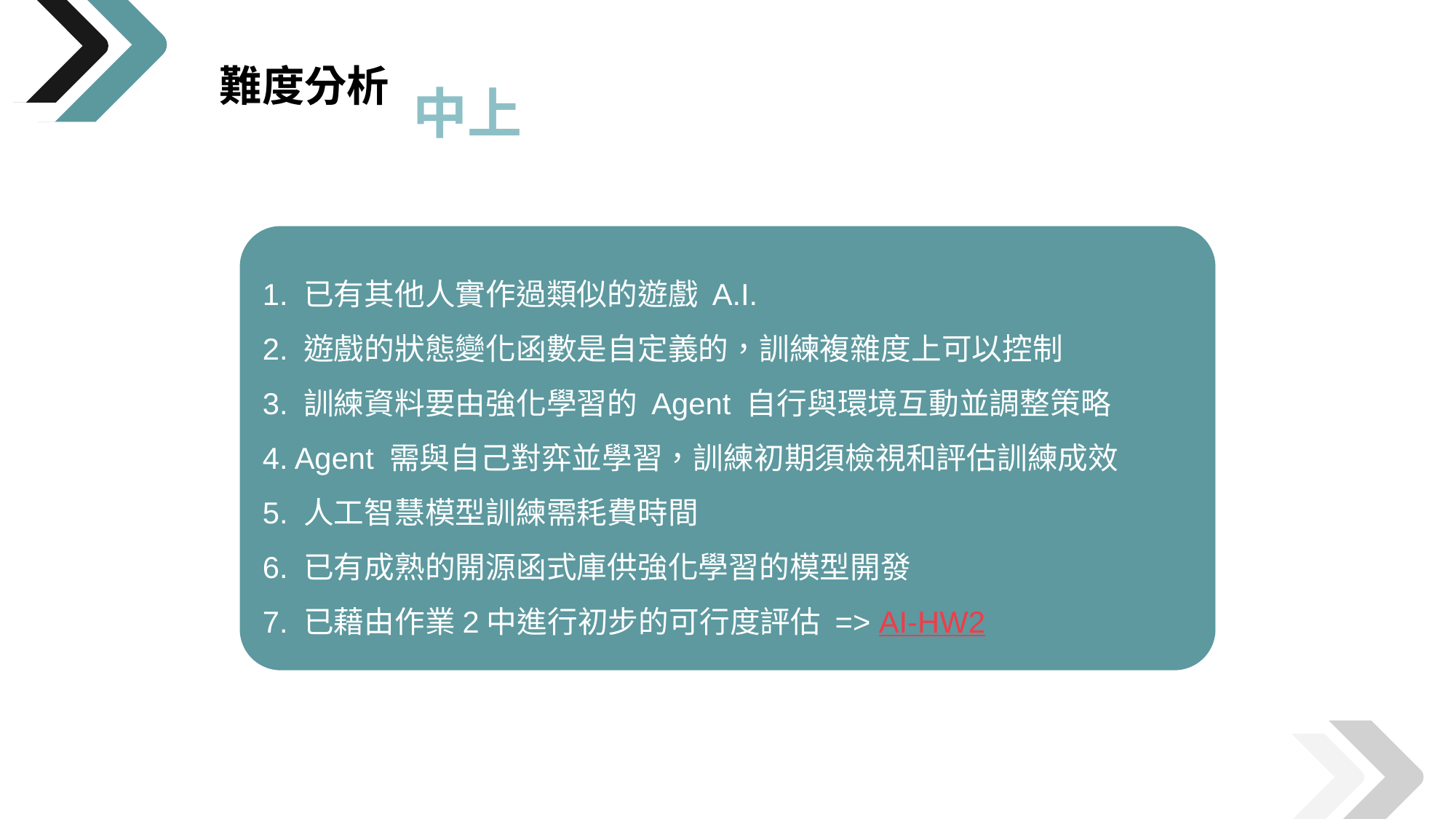

難度分析
中上
1. 已有其他人實作過類似的遊戲 A.I.
2. 遊戲的狀態變化函數是自定義的，訓練複雜度上可以控制
3. 訓練資料要由強化學習的 Agent 自行與環境互動並調整策略
4. Agent 需與自己對弈並學習，訓練初期須檢視和評估訓練成效
5. 人工智慧模型訓練需耗費時間
6. 已有成熟的開源函式庫供強化學習的模型開發
7. 已藉由作業2中進行初步的可行度評估 => AI-HW2